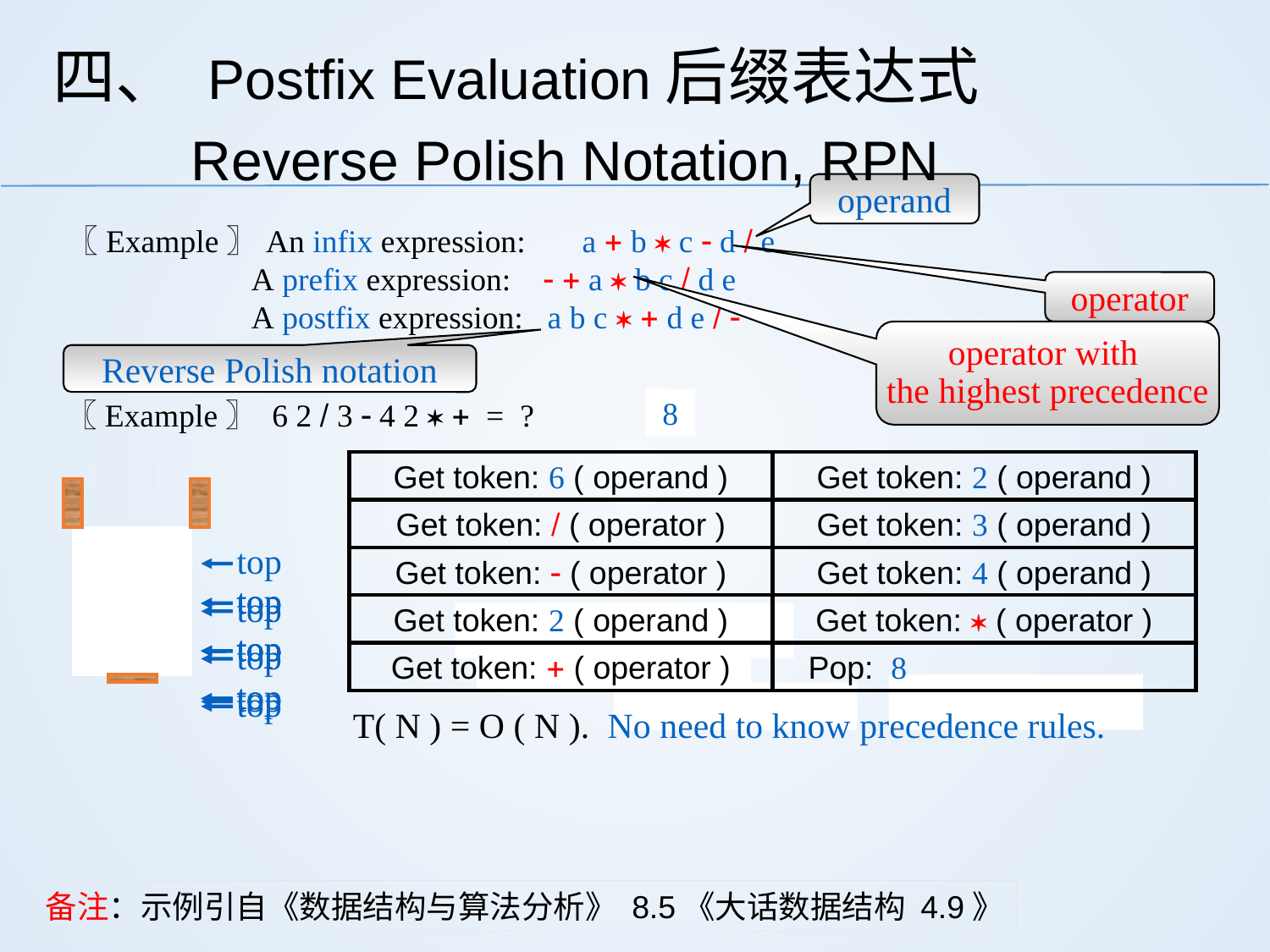

# 四、 Postfix Evaluation后缀表达式 Reverse Polish Notation, RPN

operand
〖Example〗An infix expression:       a + b ∗ c − d / e
                       A prefix expression:    − + a ∗ b c / d e
                       A postfix expression:   a b c ∗ + d e / −
operator
operator with
the highest precedence
Reverse Polish notation
〖Example〗 6 2 / 3 − 4 2 ∗ +  =  ?
8
Get token: 6 ( operand )
Get token: 2 ( operand )

Get token: / ( operator )
Get token: 3 ( operand )

2
top

Get token: − ( operator )
Get token: 4 ( operand )
top

top

top

top

2
3
4
8
top

Get token: 2 ( operand )
Get token: ∗ ( operator )

6
/
2
= 3
top

top

top

top

top

top

top

6

3

0

8

top

3

3
Get token: + ( operator )
    Pop:  8
−
= 0
top

top

top

top

= 8
top

+
4

∗
2
= 8
0
8
T( N ) = O ( N ).  No need to know precedence rules.
备注：示例引自《数据结构与算法分析》 8.5《大话数据结构 4.9》